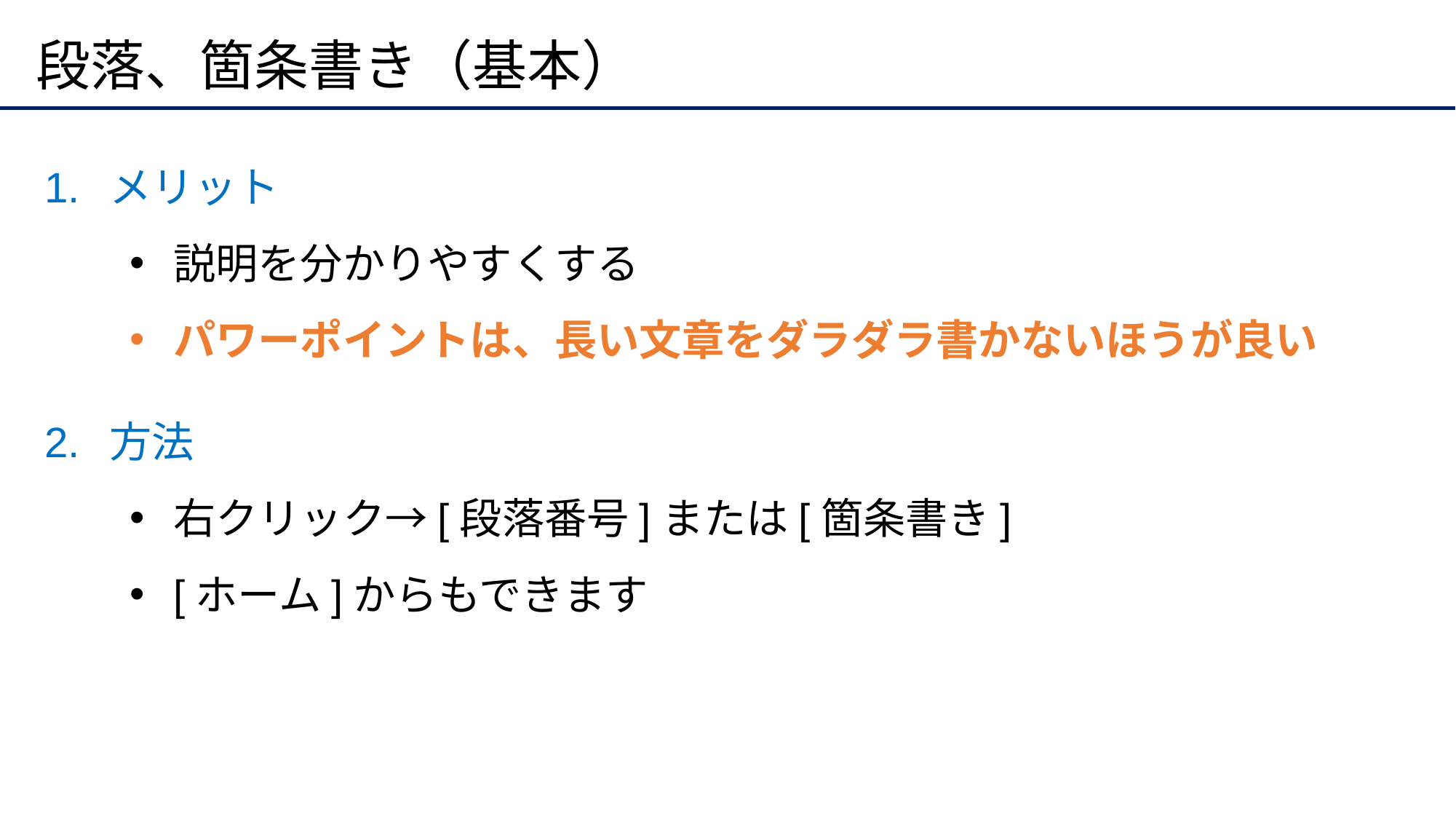

# 段落、箇条書き（基本）
メリット
説明を分かりやすくする
パワーポイントは、長い文章をダラダラ書かないほうが良い
方法
右クリック→[段落番号]または[箇条書き]
[ホーム]からもできます